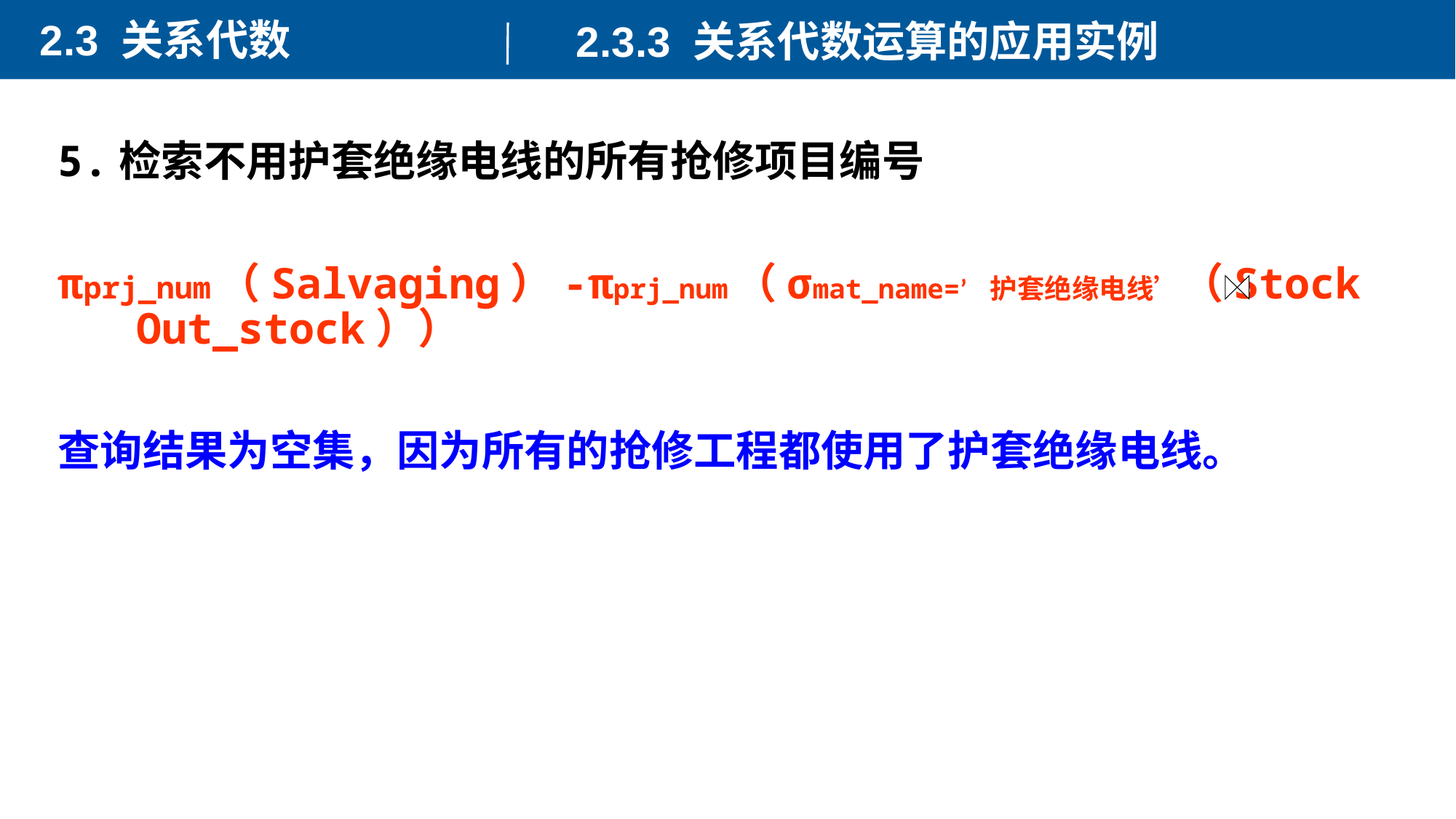

2.3 关系代数
2.3.3 关系代数运算的应用实例
5.检索不用护套绝缘电线的所有抢修项目编号

πprj_num（Salvaging）-πprj_num（σmat_name=’ 护套绝缘电线’（Stock   Out_stock））

查询结果为空集，因为所有的抢修工程都使用了护套绝缘电线。